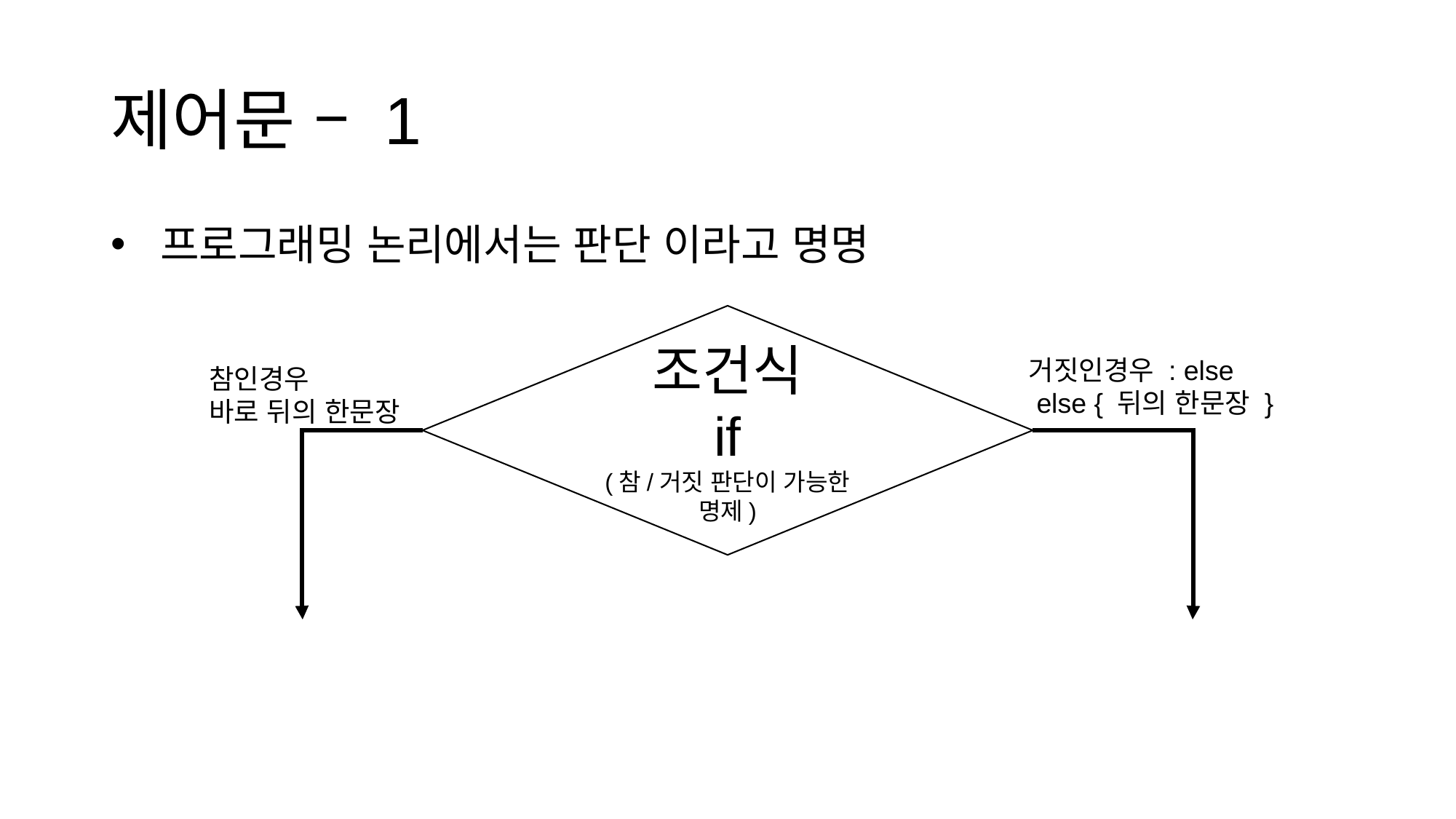

# 제어문 – 1
 프로그래밍 논리에서는 판단 이라고 명명
조건식
if
(참/거짓 판단이 가능한 명제)
거짓인경우 : else
 else { 뒤의 한문장 }
참인경우
바로 뒤의 한문장